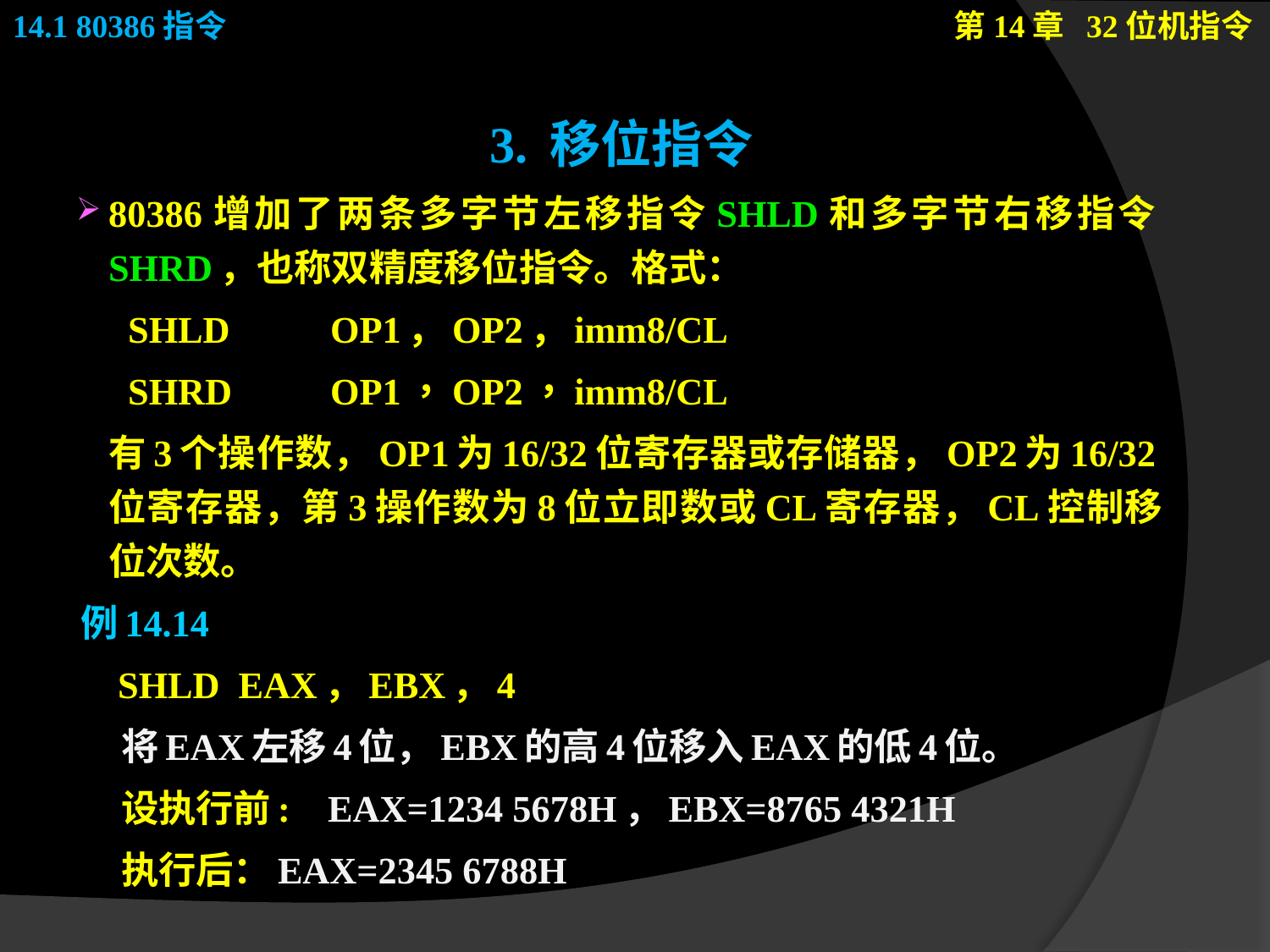

3. 移位指令
80386增加了两条多字节左移指令SHLD和多字节右移指令SHRD，也称双精度移位指令。格式：
		SHLD	 OP1，OP2，imm8/CL
		SHRD	 OP1，OP2，imm8/CL
有3个操作数，OP1为16/32位寄存器或存储器，OP2为16/32位寄存器，第3操作数为8位立即数或CL寄存器，CL控制移位次数。
例14.14
    SHLD  EAX，EBX，4
    将EAX左移4位，EBX的高4位移入EAX的低4位。
    设执行前:    EAX=1234 5678H，EBX=8765 4321H
    执行后：EAX=2345 6788H